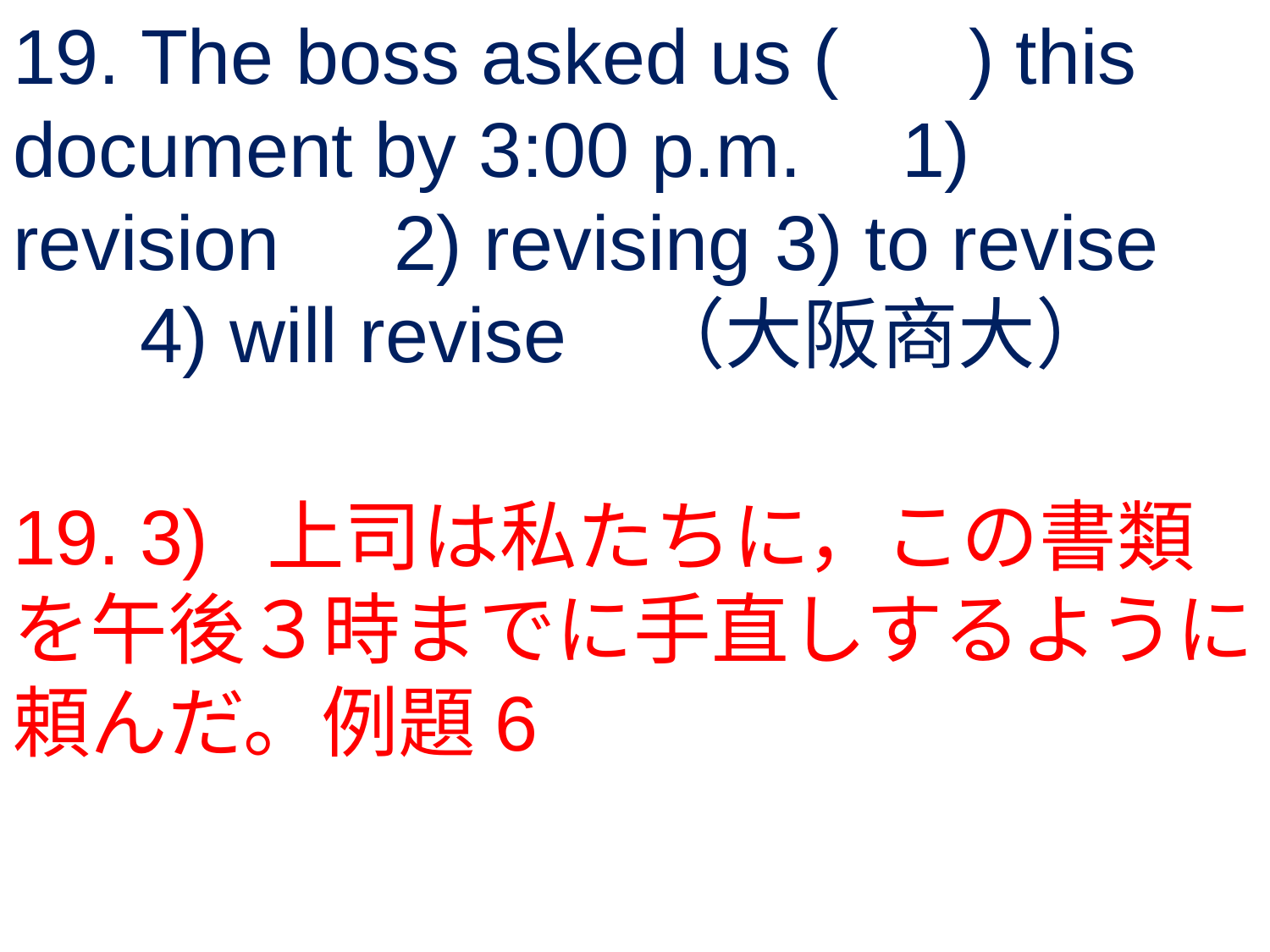

# 19. The boss asked us (      ) this document by 3:00 p.m.	1) revision	2) revising	3) to revise	4) will revise	（大阪商大）
19.	3) 	上司は私たちに，この書類を午後３時までに手直しするように頼んだ。例題6